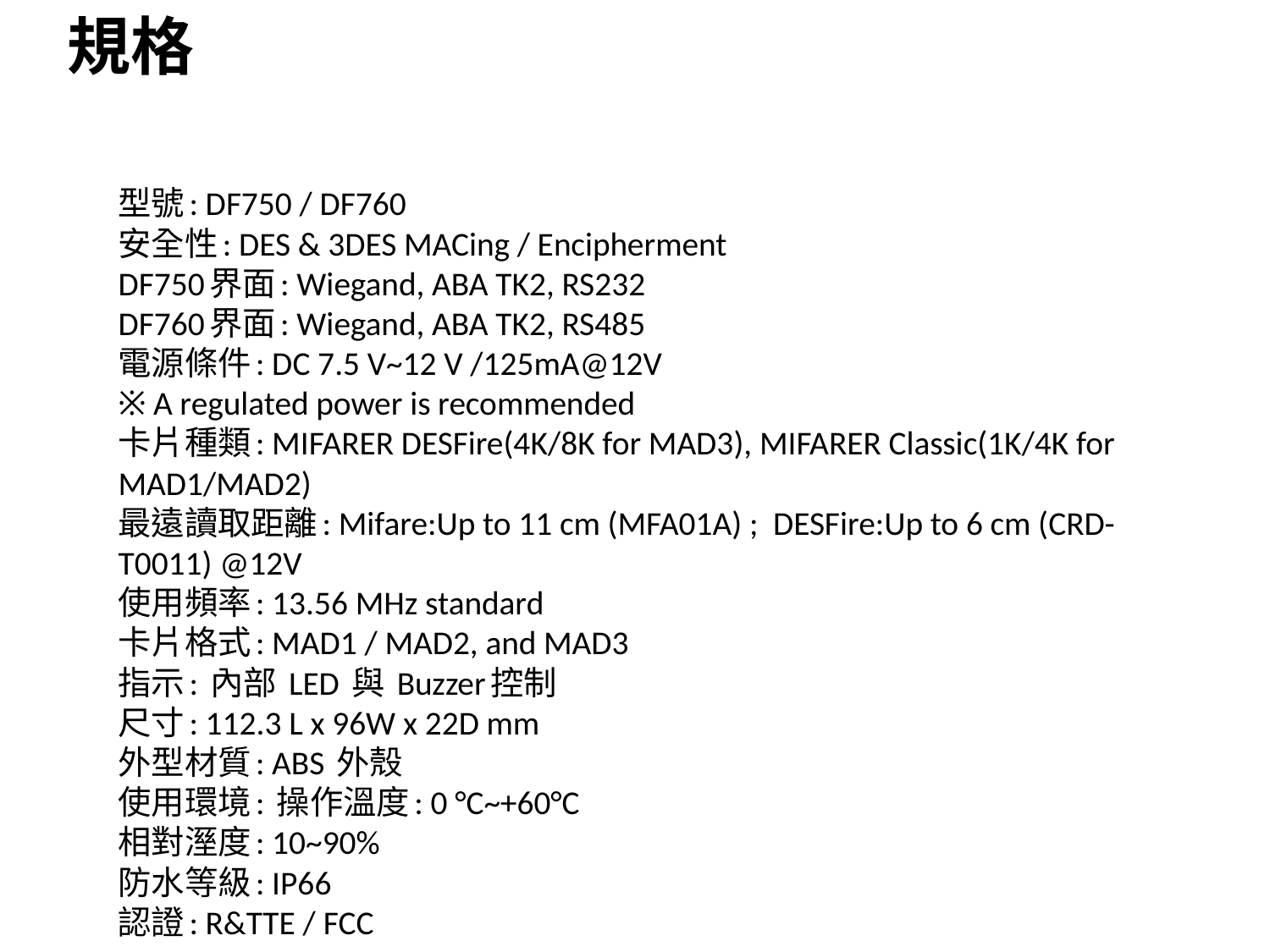

規格

型號: DF750 / DF760
安全性: DES & 3DES MACing / Encipherment
DF750界面: Wiegand, ABA TK2, RS232
DF760界面: Wiegand, ABA TK2, RS485
電源條件: DC 7.5 V~12 V /125mA@12V  
※ A regulated power is recommended
卡片種類: MIFARER DESFire(4K/8K for MAD3), MIFARER Classic(1K/4K for MAD1/MAD2)
最遠讀取距離: Mifare:Up to 11 cm (MFA01A) ;  DESFire:Up to 6 cm (CRD-T0011) @12V
使用頻率: 13.56 MHz standard
卡片格式: MAD1 / MAD2, and MAD3
指示: 內部 LED 與 Buzzer控制
尺寸: 112.3 L x 96W x 22D mm
外型材質: ABS 外殼
使用環境: 操作溫度: 0 °C~+60°C
相對溼度: 10~90%
防水等級: IP66
認證: R&TTE / FCC